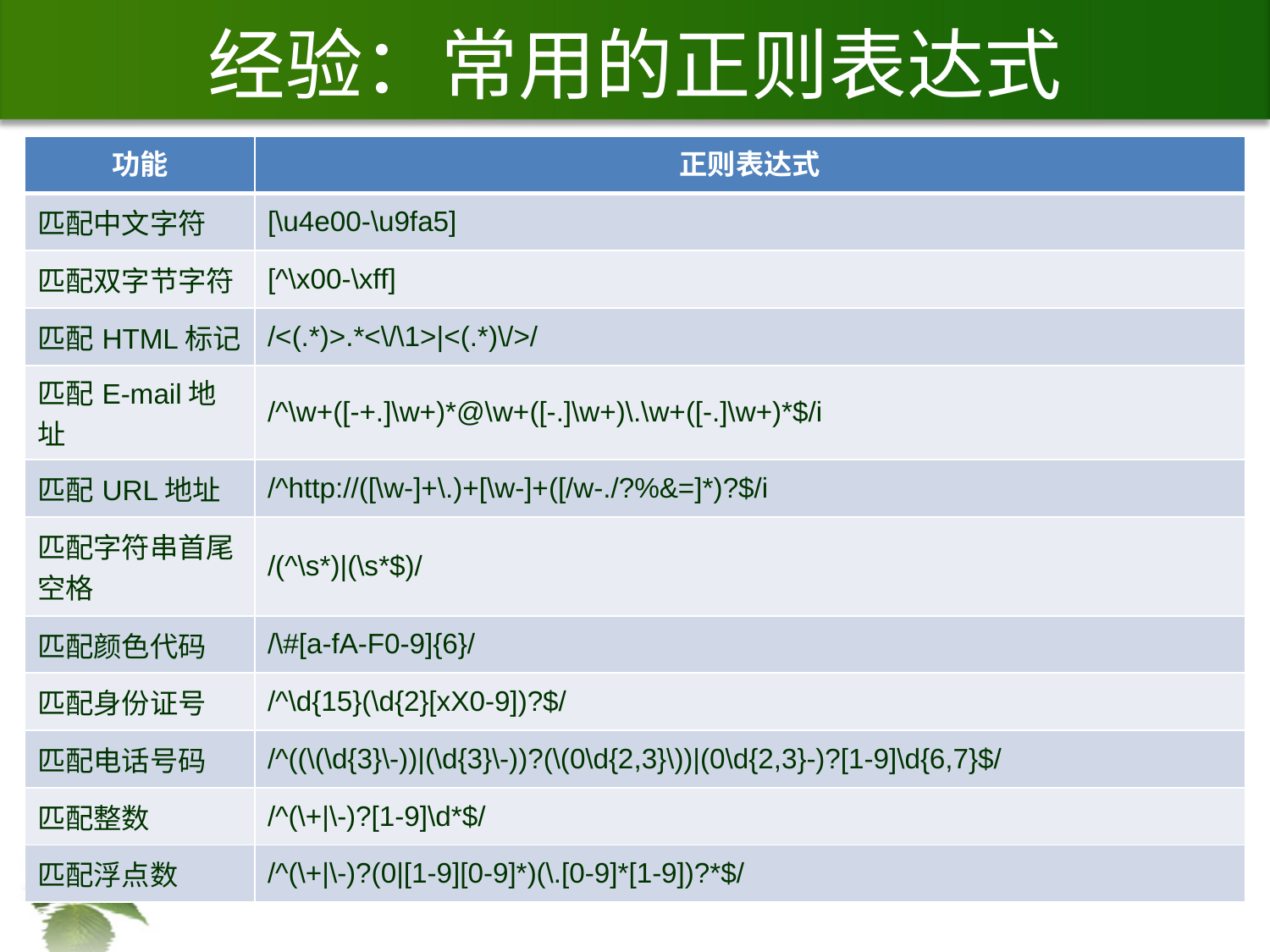

# 经验：常用的正则表达式
| 功能 | 正则表达式 |
| --- | --- |
| 匹配中文字符 | [\u4e00-\u9fa5] |
| 匹配双字节字符 | [^\x00-\xff] |
| 匹配HTML标记 | /<(.\*)>.\*<\/\1>|<(.\*)\/>/ |
| 匹配E-mail地址 | /^\w+([-+.]\w+)\*@\w+([-.]\w+)\.\w+([-.]\w+)\*$/i |
| 匹配URL地址 | /^http://([\w-]+\.)+[\w-]+([/w-./?%&=]\*)?$/i |
| 匹配字符串首尾空格 | /(^\s\*)|(\s\*$)/ |
| 匹配颜色代码 | /\#[a-fA-F0-9]{6}/ |
| 匹配身份证号 | /^\d{15}(\d{2}[xX0-9])?$/ |
| 匹配电话号码 | /^((\(\d{3}\-))|(\d{3}\-))?(\(0\d{2,3}\))|(0\d{2,3}-)?[1-9]\d{6,7}$/ |
| 匹配整数 | /^(\+|\-)?[1-9]\d\*$/ |
| 匹配浮点数 | /^(\+|\-)?(0|[1-9][0-9]\*)(\.[0-9]\*[1-9])?\*$/ |